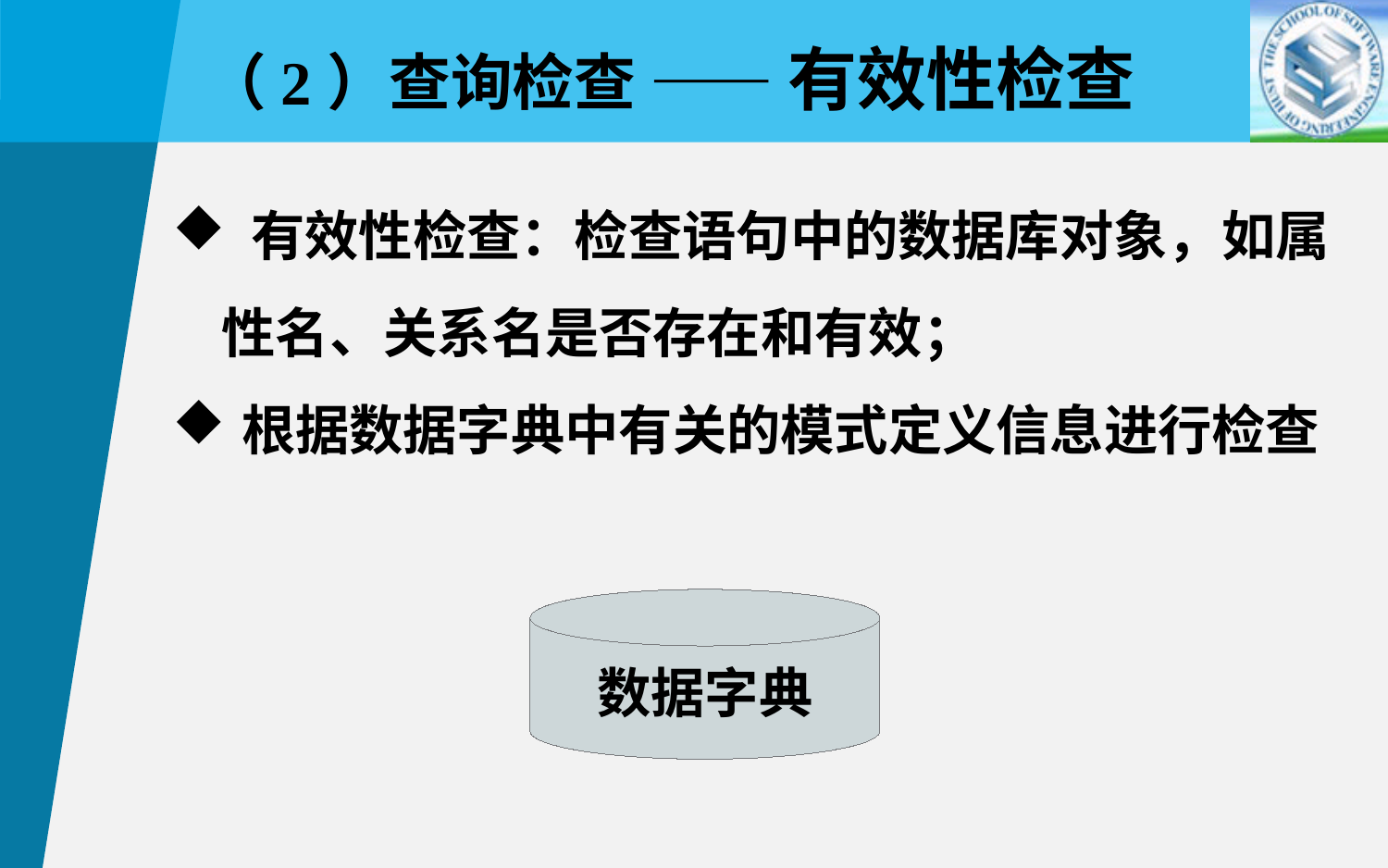

（2）查询检查 —— 有效性检查
 有效性检查：检查语句中的数据库对象，如属
   性名、关系名是否存在和有效；
根据数据字典中有关的模式定义信息进行检查
数据字典